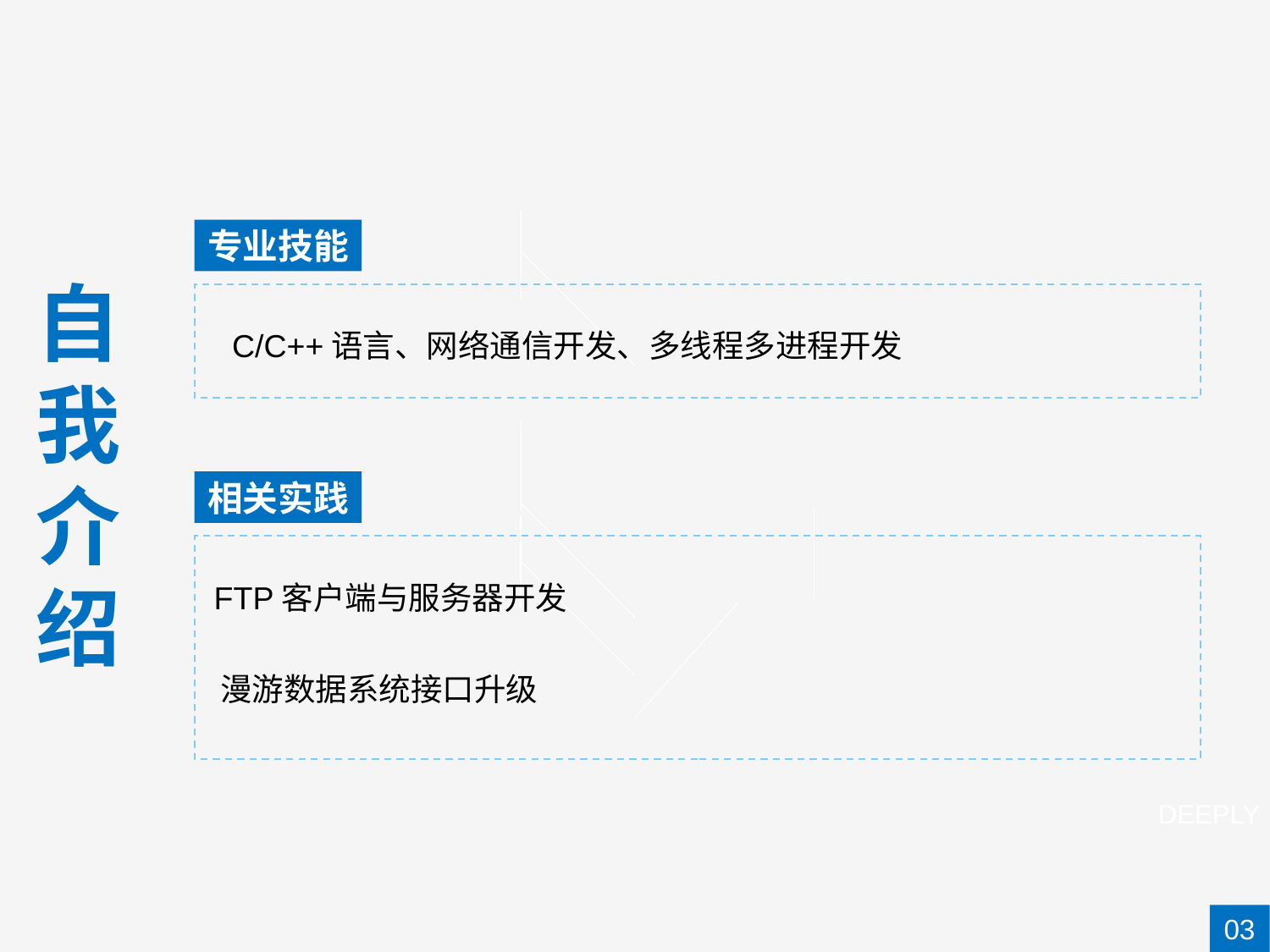

专业技能
自我介绍

C/C++语言、网络通信开发、多线程多进程开发
相关实践

FTP客户端与服务器开发
漫游数据系统接口升级
DEEPLY
03